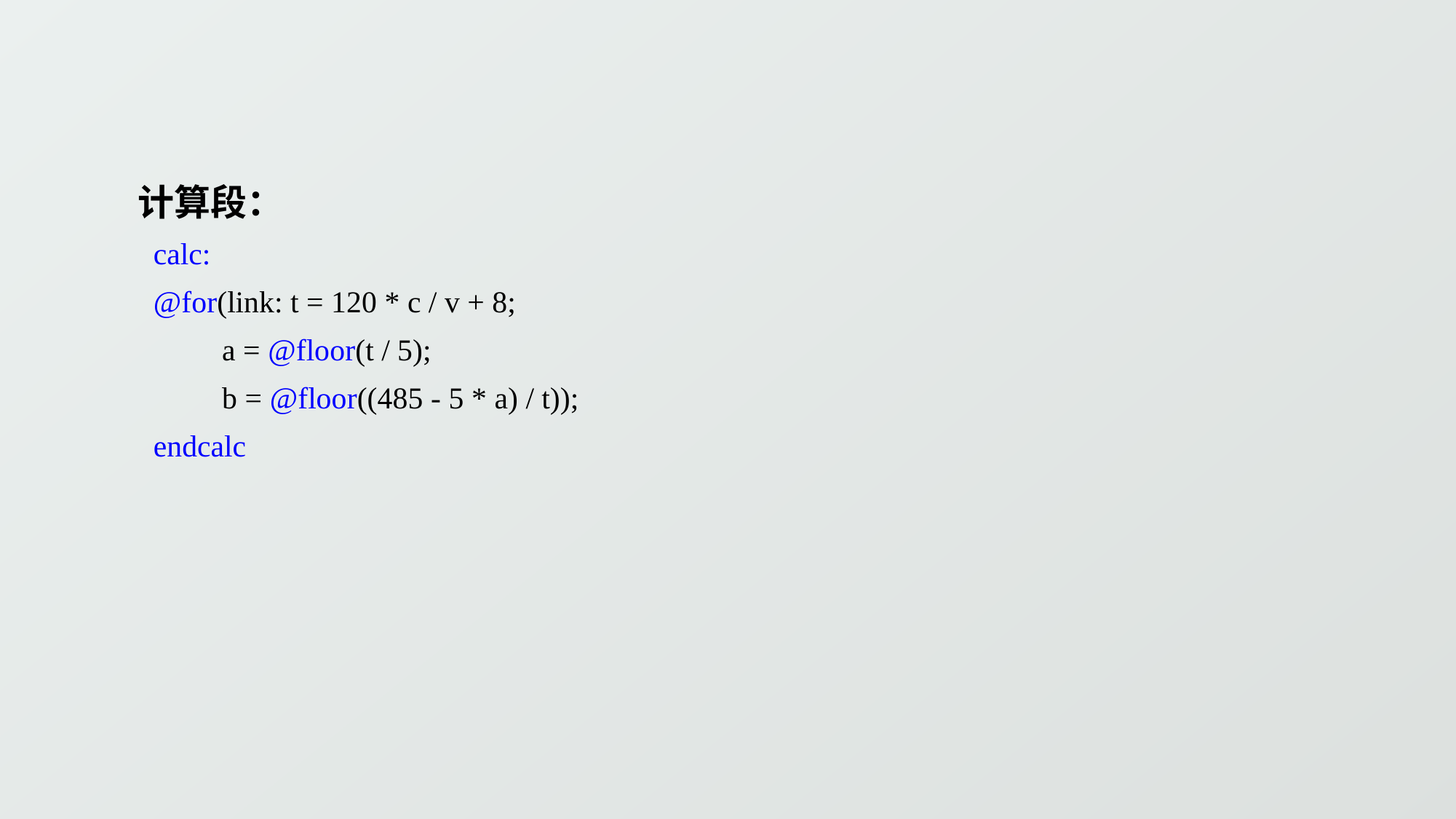

计算段：
  calc:
  @for(link: t = 120 * c / v + 8;
           a = @floor(t / 5);
           b = @floor((485 - 5 * a) / t));
  endcalc